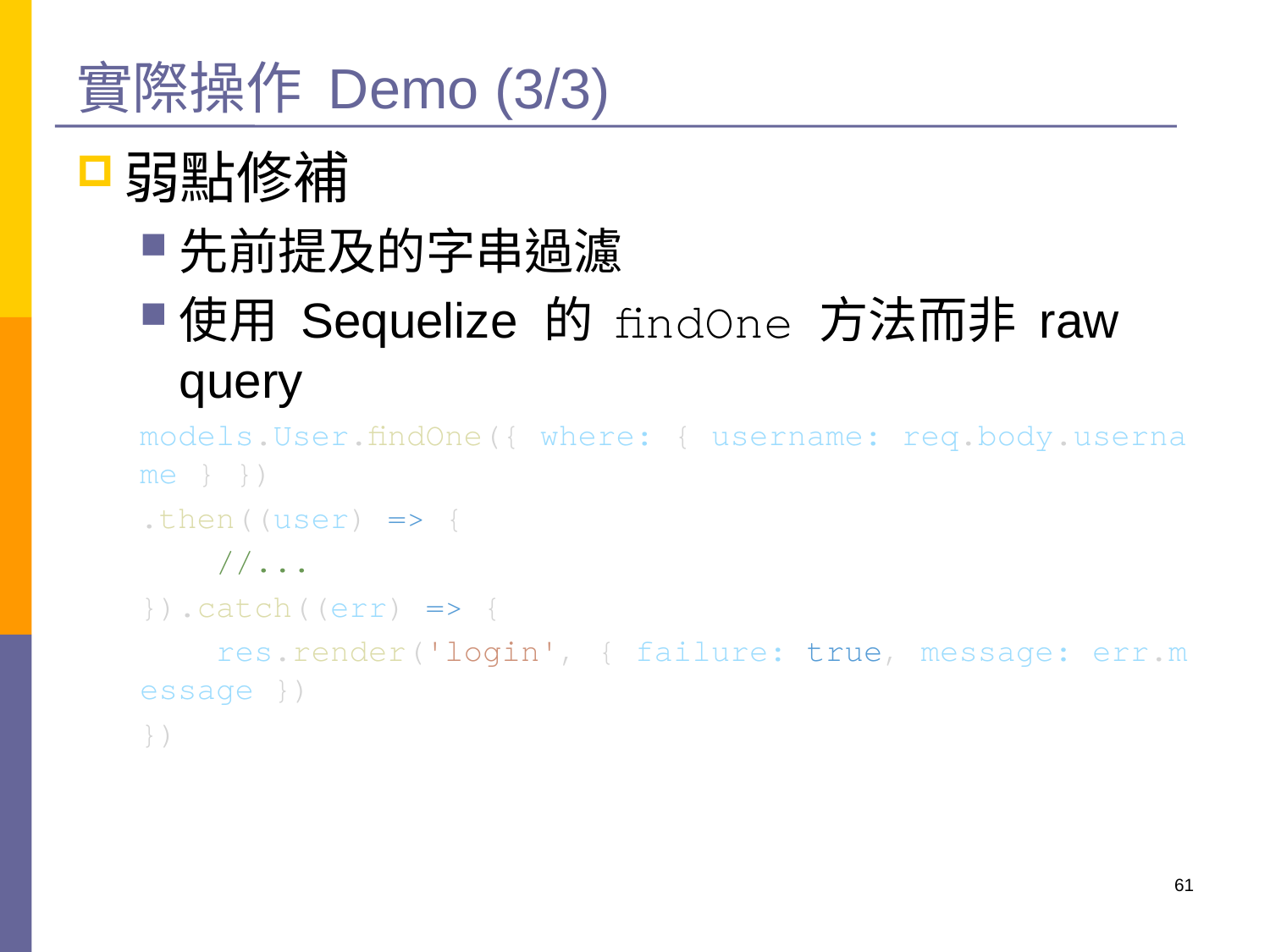

# 實際操作 Demo (3/3)
弱點修補
先前提及的字串過濾
使用 Sequelize 的 findOne 方法而非 raw query
models.User.findOne({ where: { username: req.body.username } })
.then((user) => {
    //...
}).catch((err) => {
    res.render('login', { failure: true, message: err.message })
})

61